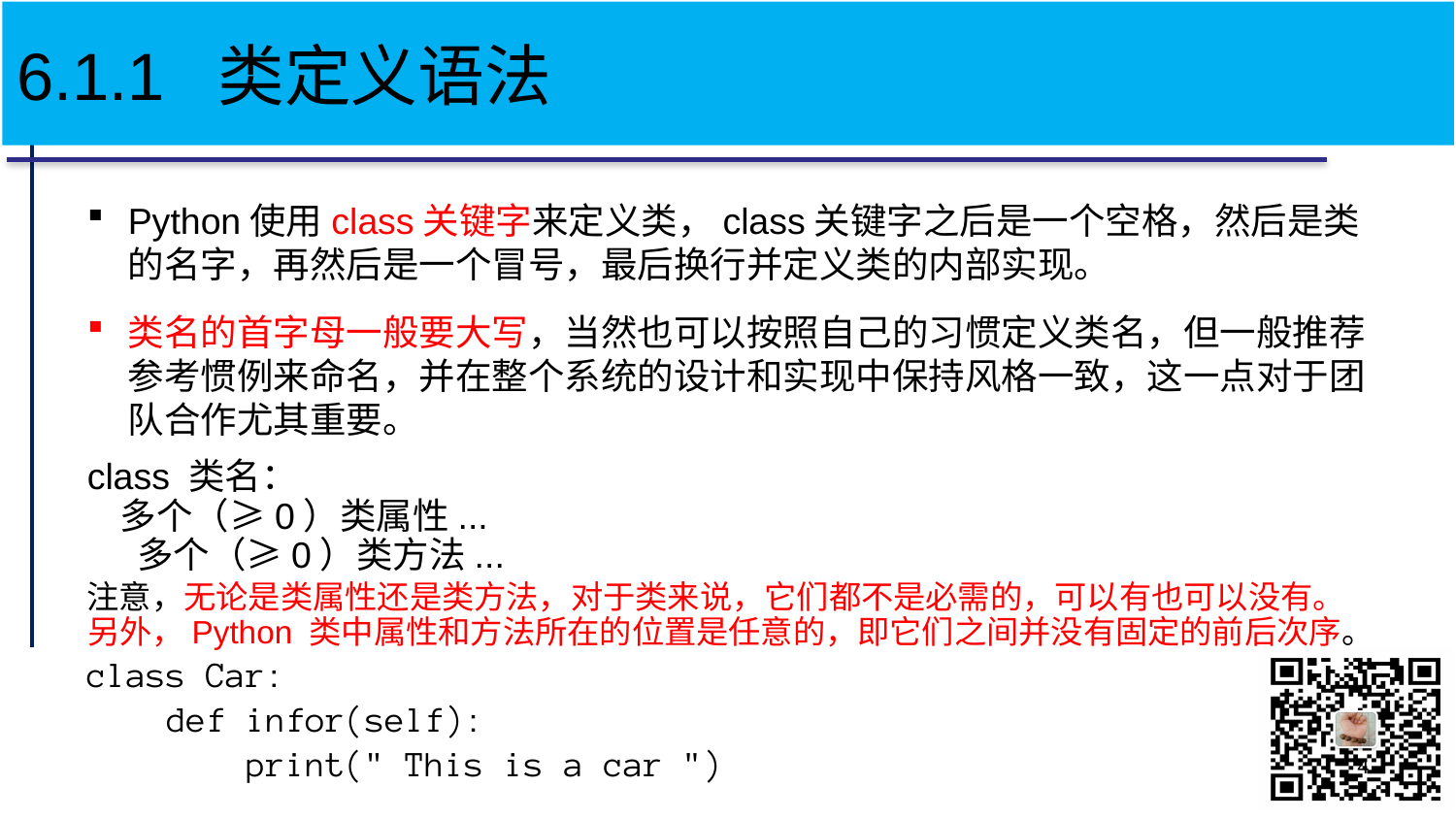

# 6.1.1  类定义语法
Python使用class关键字来定义类，class关键字之后是一个空格，然后是类的名字，再然后是一个冒号，最后换行并定义类的内部实现。
类名的首字母一般要大写，当然也可以按照自己的习惯定义类名，但一般推荐参考惯例来命名，并在整个系统的设计和实现中保持风格一致，这一点对于团队合作尤其重要。
class 类名：
    多个（≥0）类属性...
    多个（≥0）类方法...
注意，无论是类属性还是类方法，对于类来说，它们都不是必需的，可以有也可以没有。另外，Python 类中属性和方法所在的位置是任意的，即它们之间并没有固定的前后次序。
class Car:
	    def infor(self):
        print(" This is a car ")
4